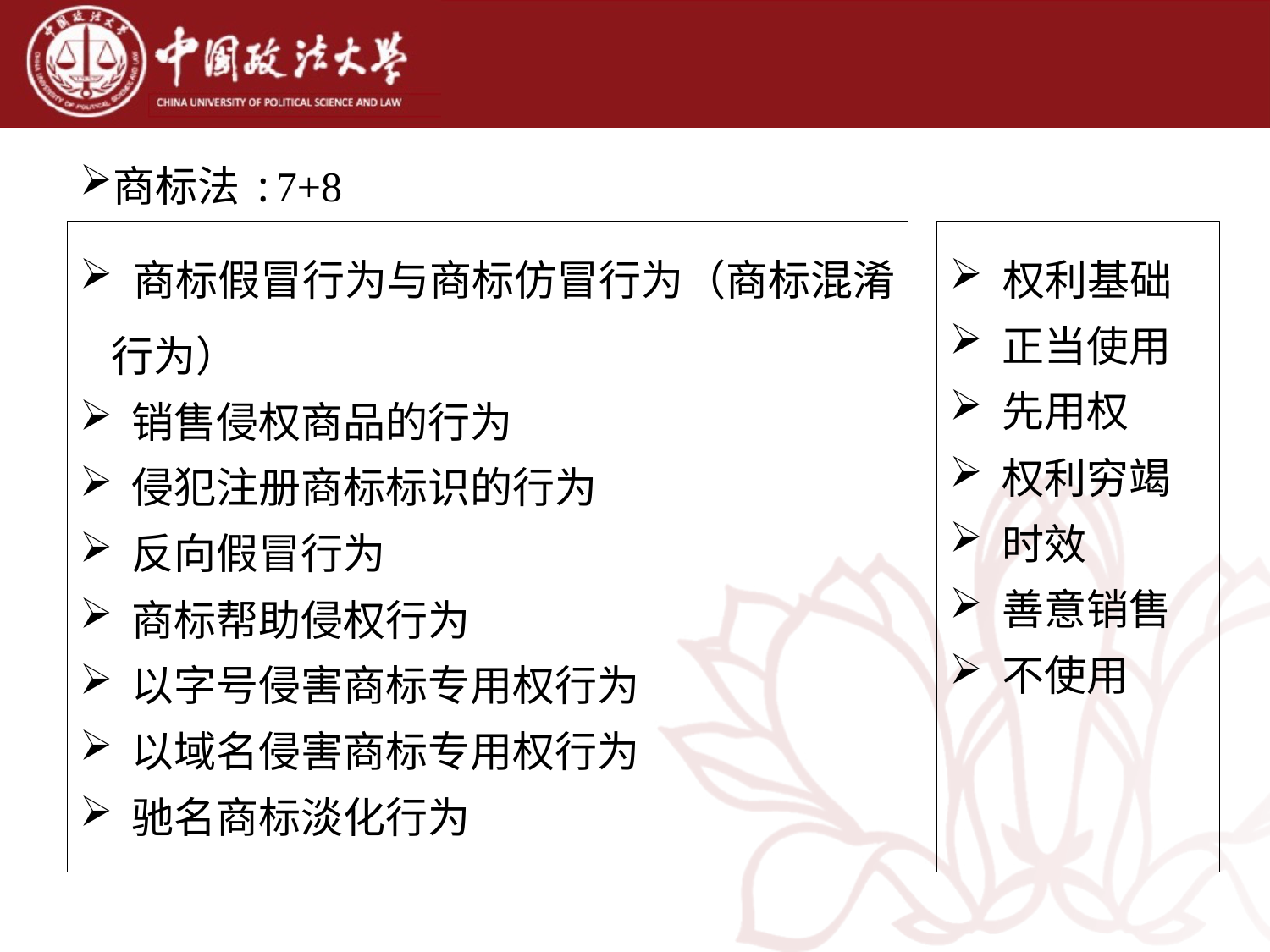

商标法:7+8
 商标假冒行为与商标仿冒行为（商标混淆行为）
销售侵权商品的行为
侵犯注册商标标识的行为
反向假冒行为
商标帮助侵权行为
以字号侵害商标专用权行为
以域名侵害商标专用权行为
驰名商标淡化行为

 权利基础
正当使用
先用权
权利穷竭
时效
善意销售
不使用
立法目的